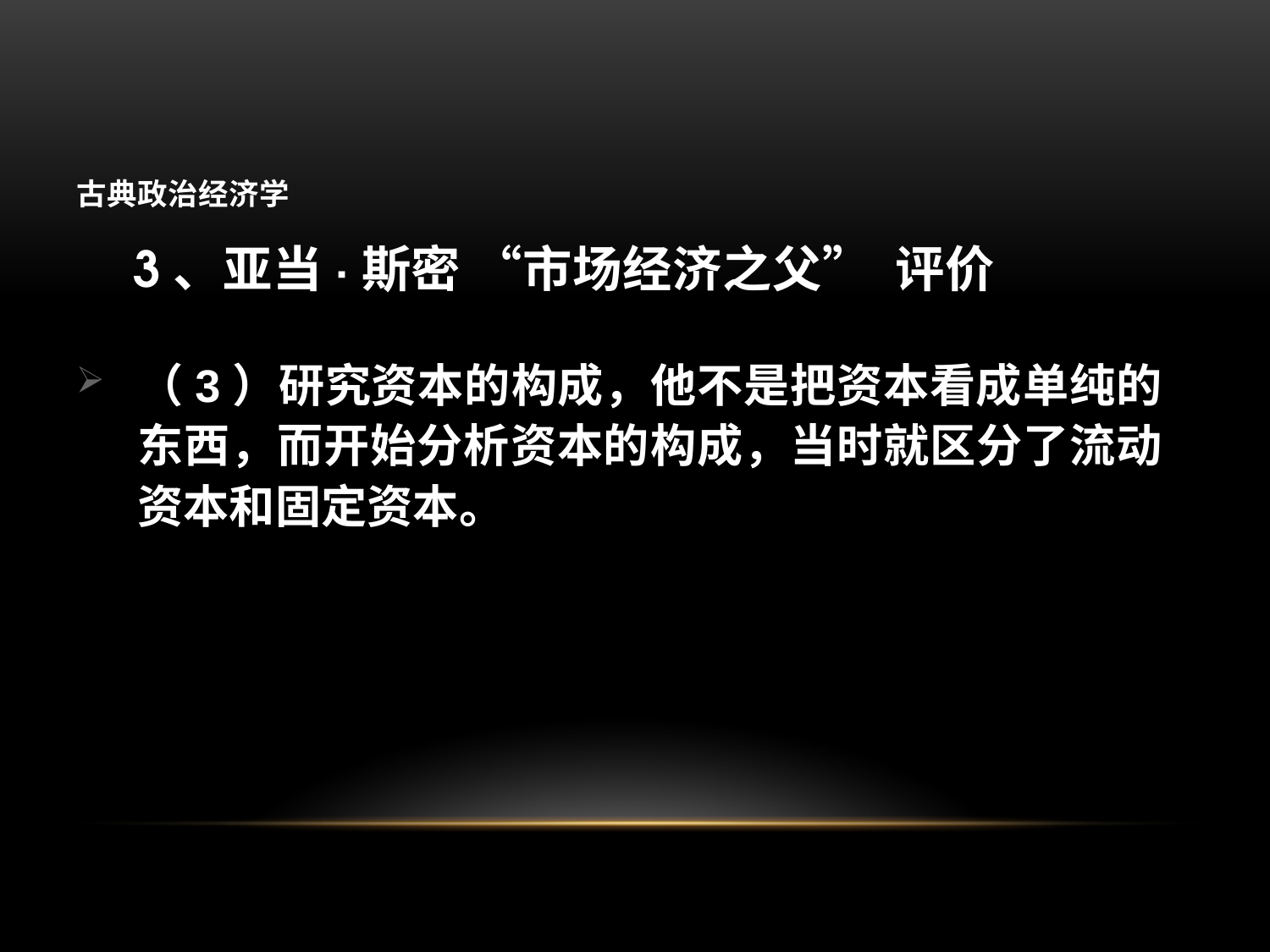

古典政治经济学
    3、亚当·斯密 “市场经济之父”  评价
（3）研究资本的构成，他不是把资本看成单纯的东西，而开始分析资本的构成，当时就区分了流动资本和固定资本。